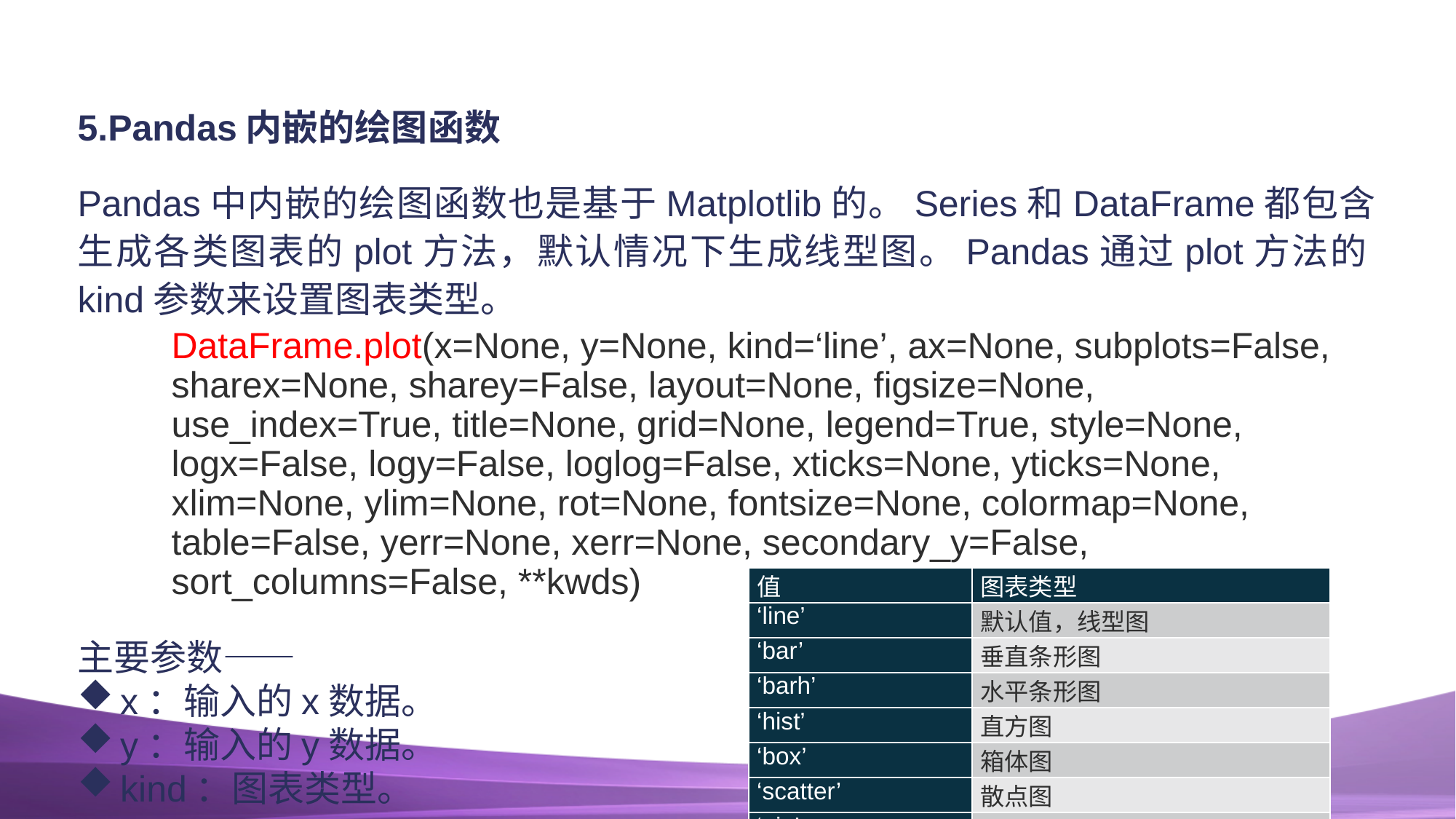

#
5.Pandas内嵌的绘图函数
Pandas中内嵌的绘图函数也是基于Matplotlib的。Series和DataFrame都包含生成各类图表的plot方法，默认情况下生成线型图。Pandas通过plot方法的kind参数来设置图表类型。
DataFrame.plot(x=None, y=None, kind=‘line’, ax=None, subplots=False, sharex=None, sharey=False, layout=None, figsize=None, use_index=True, title=None, grid=None, legend=True, style=None, logx=False, logy=False, loglog=False, xticks=None, yticks=None, xlim=None, ylim=None, rot=None, fontsize=None, colormap=None, table=False, yerr=None, xerr=None, secondary_y=False, sort_columns=False, **kwds)
主要参数——
x：输入的x数据。
y：输入的y数据。
kind：图表类型。

| 值 | 图表类型 |
| --- | --- |
| ‘line’ | 默认值，线型图 |
| ‘bar’ | 垂直条形图 |
| ‘barh’ | 水平条形图 |
| ‘hist’ | 直方图 |
| ‘box’ | 箱体图 |
| ‘scatter’ | 散点图 |
| ‘pie’ | 饼图 |